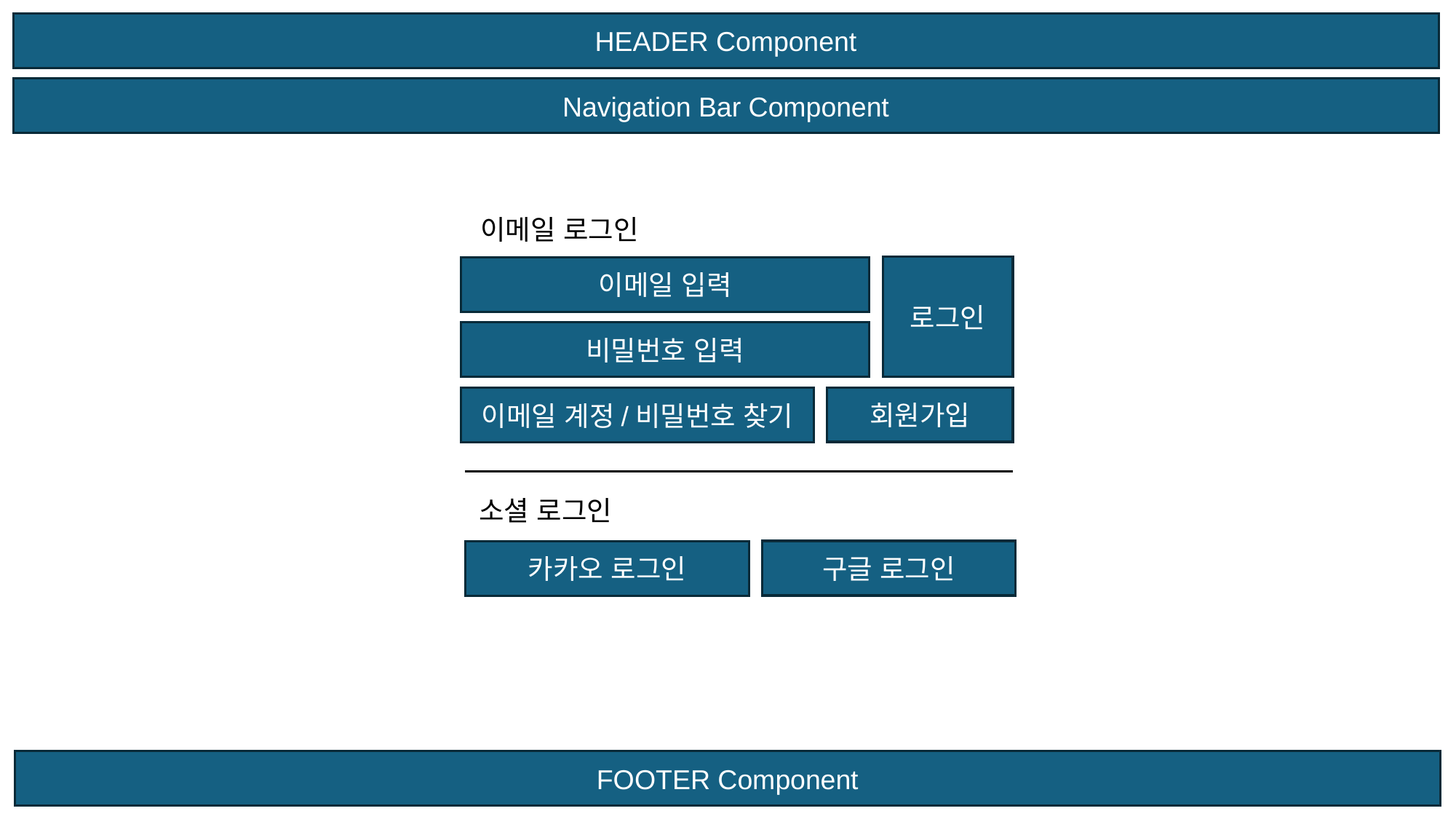

HEADER Component
Navigation Bar Component
이메일 로그인
로그인
이메일 입력
비밀번호 입력
회원가입
이메일 계정/비밀번호 찾기
소셜 로그인
구글 로그인
카카오 로그인
FOOTER Component